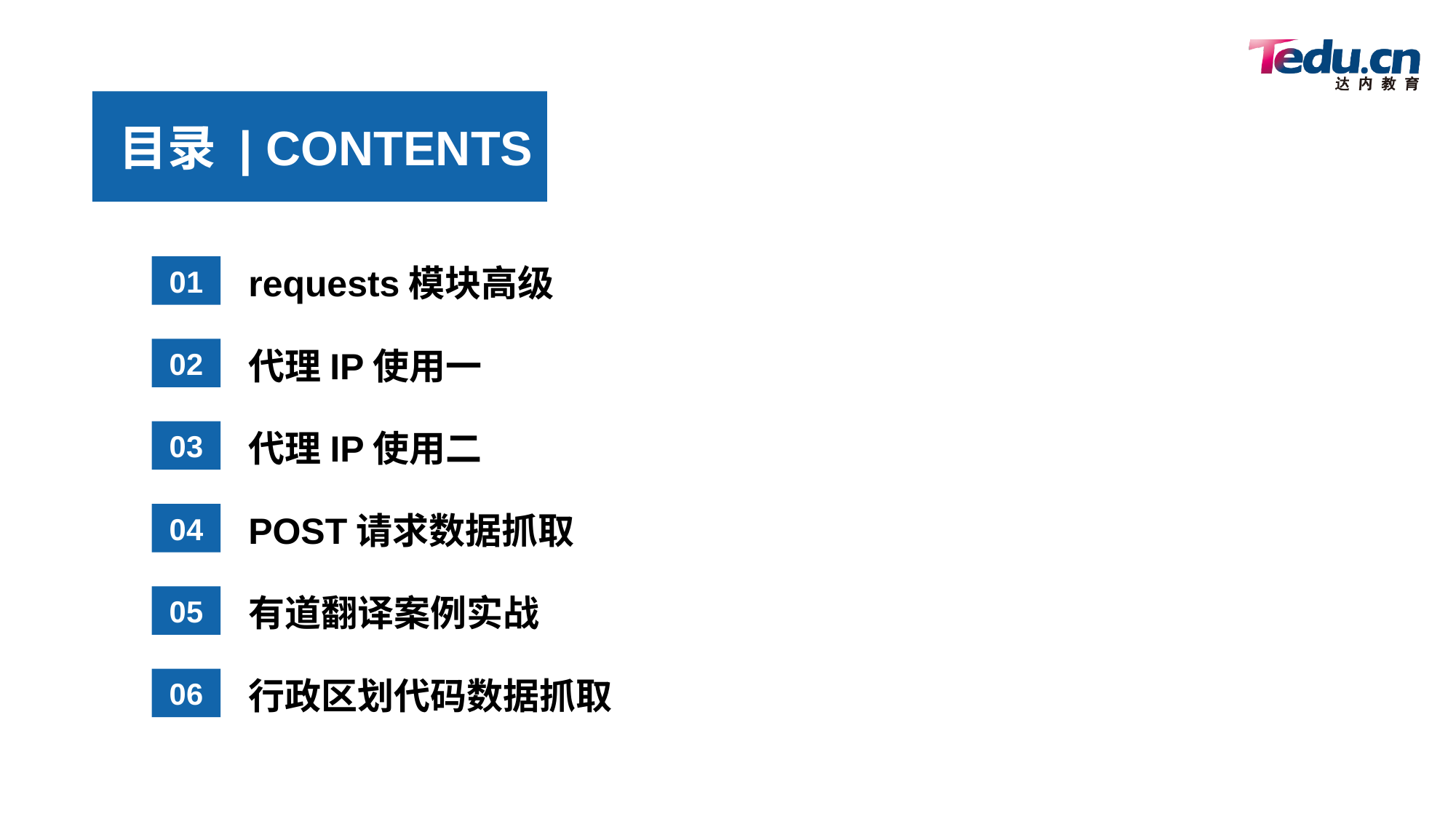

requests模块高级
代理IP使用一
代理IP使用二
POST请求数据抓取
有道翻译案例实战
行政区划代码数据抓取